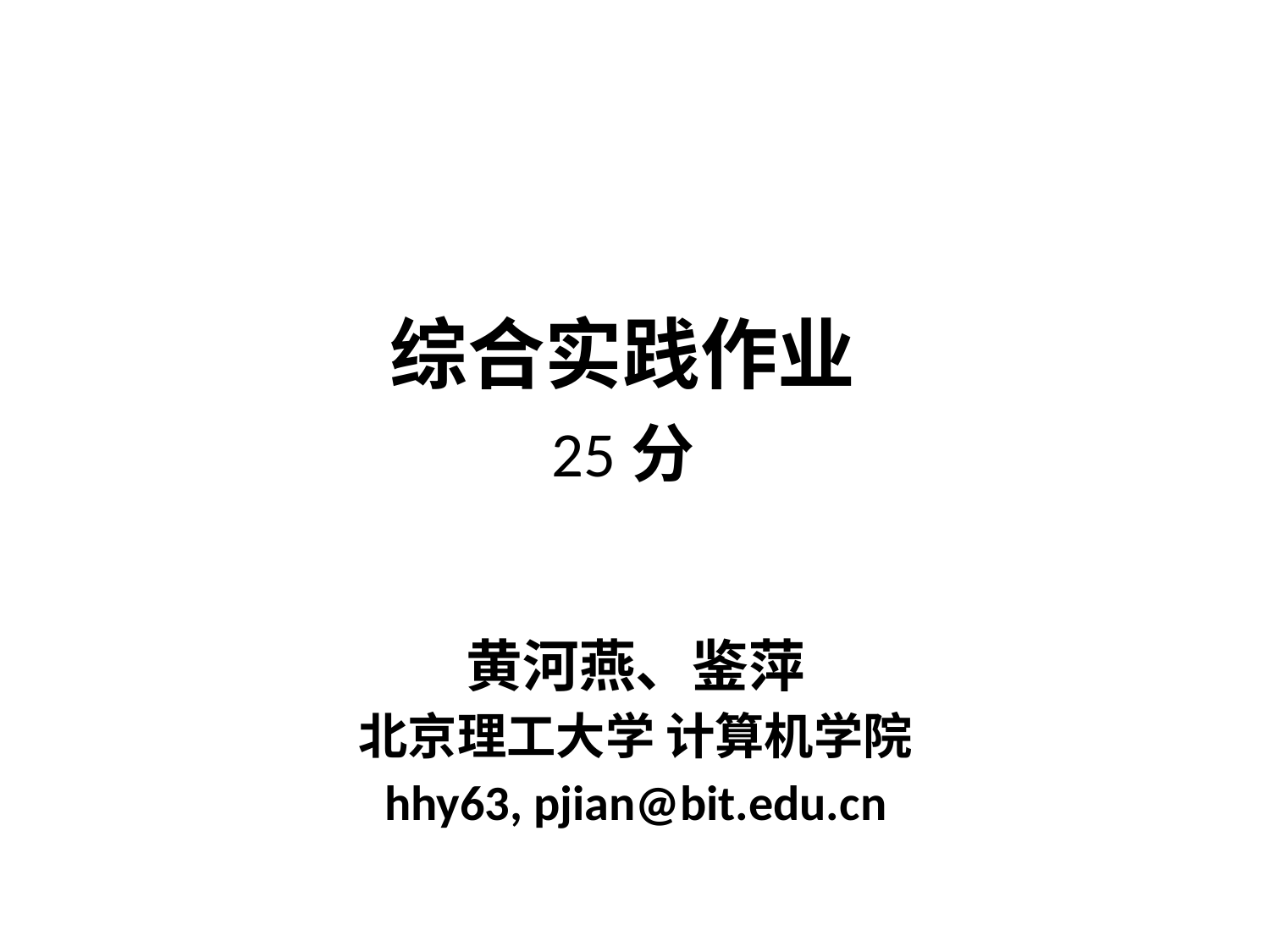

# 综合实践作业 25分
黄河燕、鉴萍
北京理工大学 计算机学院
hhy63, pjian@bit.edu.cn